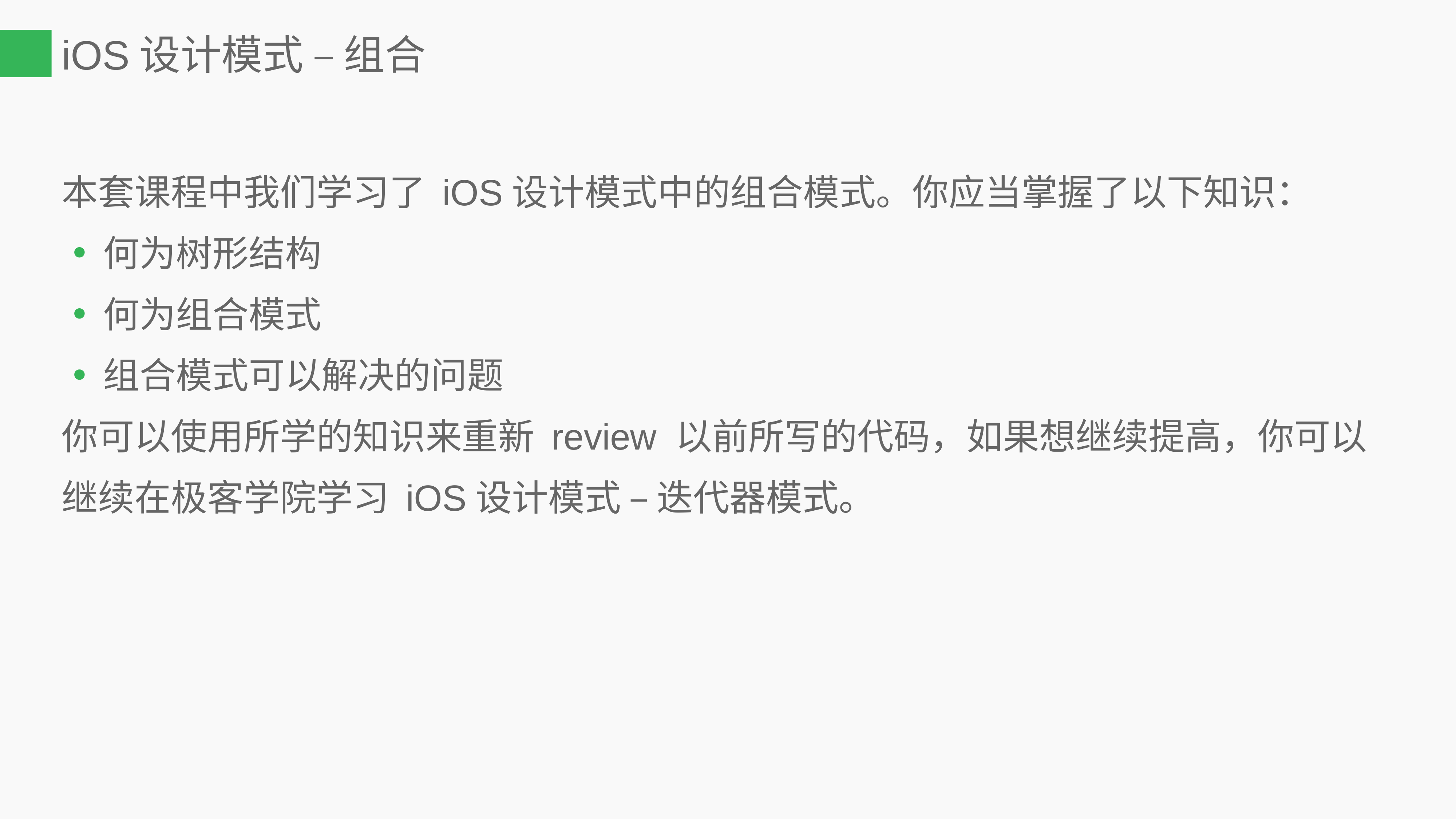

iOS设计模式 – 组合
本套课程中我们学习了 iOS设计模式中的组合模式。你应当掌握了以下知识：
何为树形结构
何为组合模式
组合模式可以解决的问题
你可以使用所学的知识来重新 review 以前所写的代码，如果想继续提高，你可以继续在极客学院学习 iOS设计模式 – 迭代器模式。